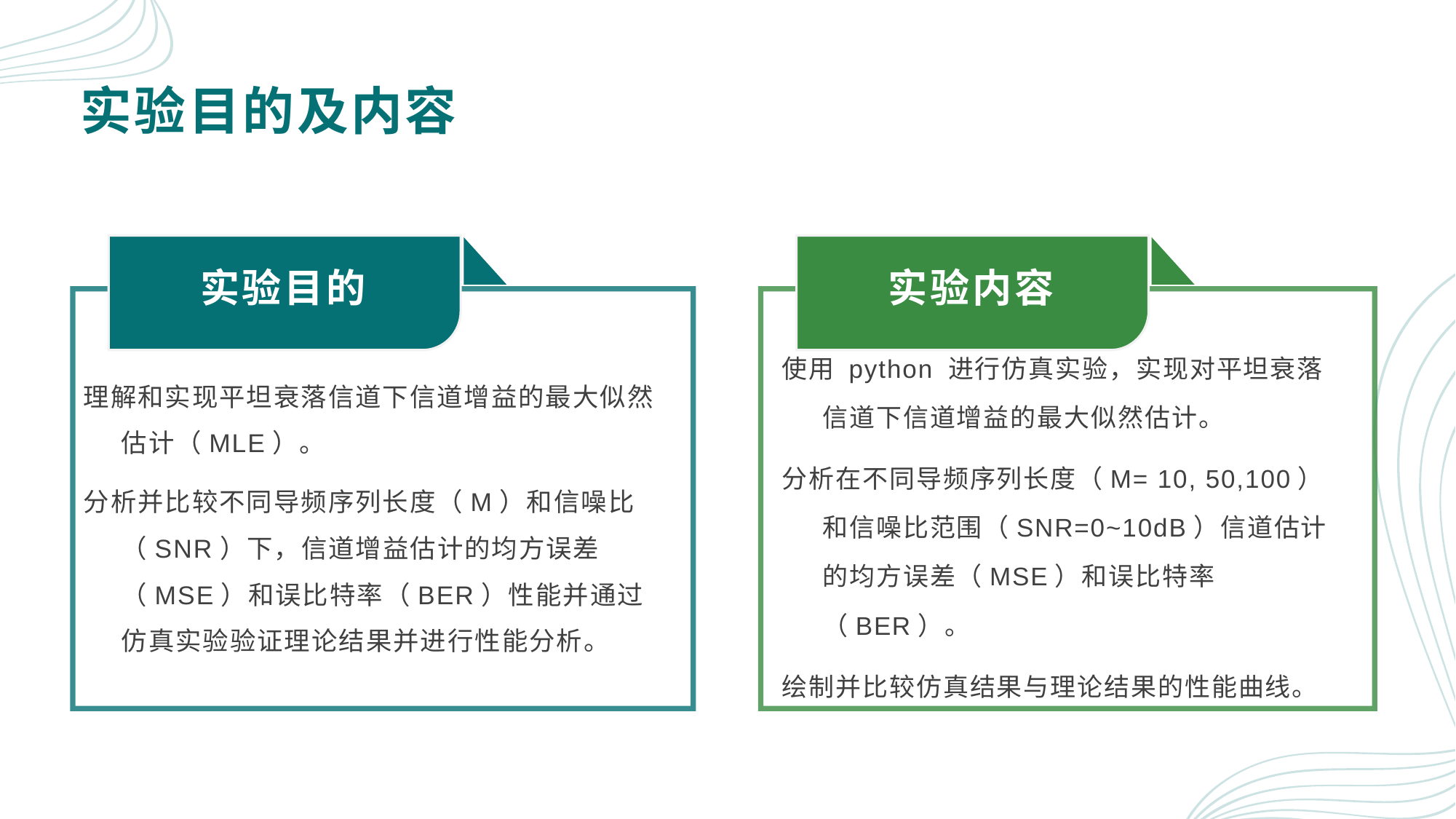

实验目的及内容
实验目的
实验内容

使用 python 进行仿真实验，实现对平坦衰落信道下信道增益的最大似然估计。
分析在不同导频序列长度（M= 10, 50,100）和信噪比范围（SNR=0~10dB）信道估计的均方误差（MSE）和误比特率（BER）。
绘制并比较仿真结果与理论结果的性能曲线。
理解和实现平坦衰落信道下信道增益的最大似然估计（MLE）。
分析并比较不同导频序列长度（M）和信噪比（SNR）下，信道增益估计的均方误差（MSE）和误比特率（BER）性能并通过仿真实验验证理论结果并进行性能分析。